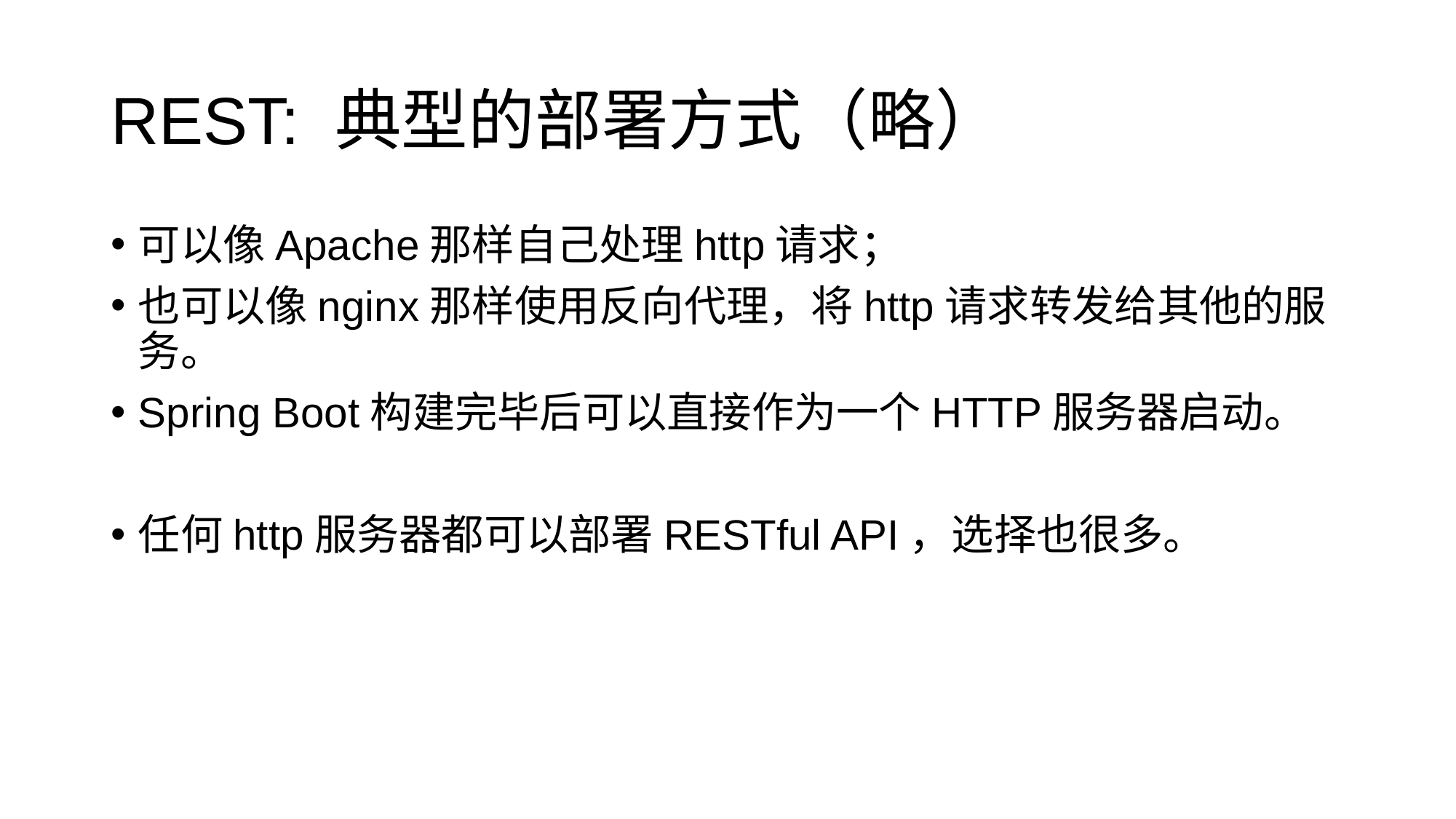

# REST: 典型的部署方式（略）
可以像Apache那样自己处理http请求；
也可以像nginx那样使用反向代理，将http请求转发给其他的服务。
Spring Boot构建完毕后可以直接作为一个HTTP服务器启动。

任何http服务器都可以部署RESTful API，选择也很多。